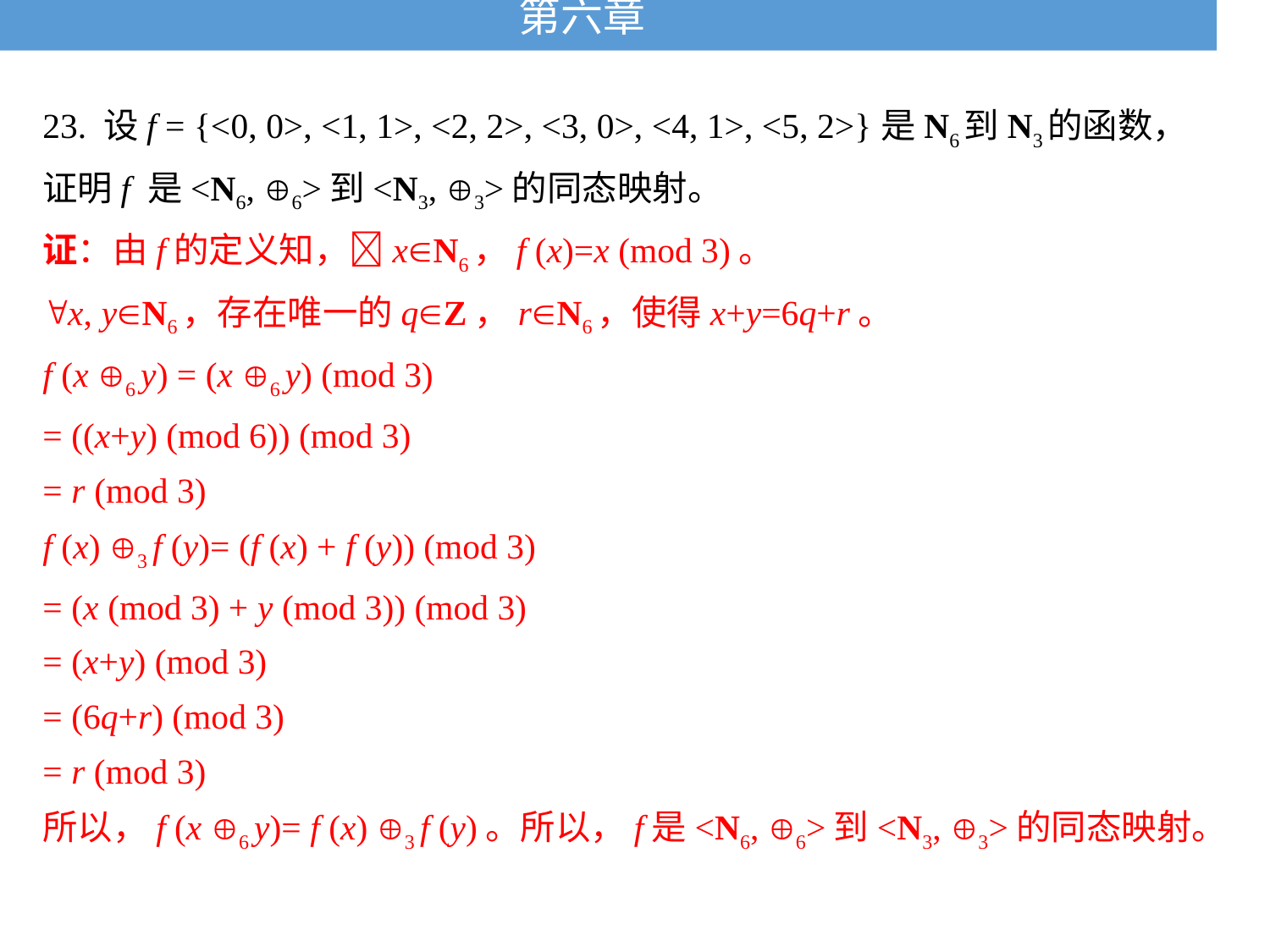

# 第六章
23. 设f = {<0, 0>, <1, 1>, <2, 2>, <3, 0>, <4, 1>, <5, 2>}是N6到N3的函数，证明f 是<N6, ⊕6>到<N3, ⊕3>的同态映射。
证：由f的定义知，∀x∈N6，f (x)=x (mod 3)。
∀x, y∈N6，存在唯一的q∈Z，r∈N6，使得x+y=6q+r。
f (x ⊕6 y) = (x ⊕6 y) (mod 3)
= ((x+y) (mod 6)) (mod 3)
= r (mod 3)
f (x) ⊕3 f (y)= (f (x) + f (y)) (mod 3)
= (x (mod 3) + y (mod 3)) (mod 3)
= (x+y) (mod 3)
= (6q+r) (mod 3)
= r (mod 3)
所以，f (x ⊕6 y)= f (x) ⊕3 f (y)。所以，f是<N6, ⊕6>到<N3, ⊕3>的同态映射。